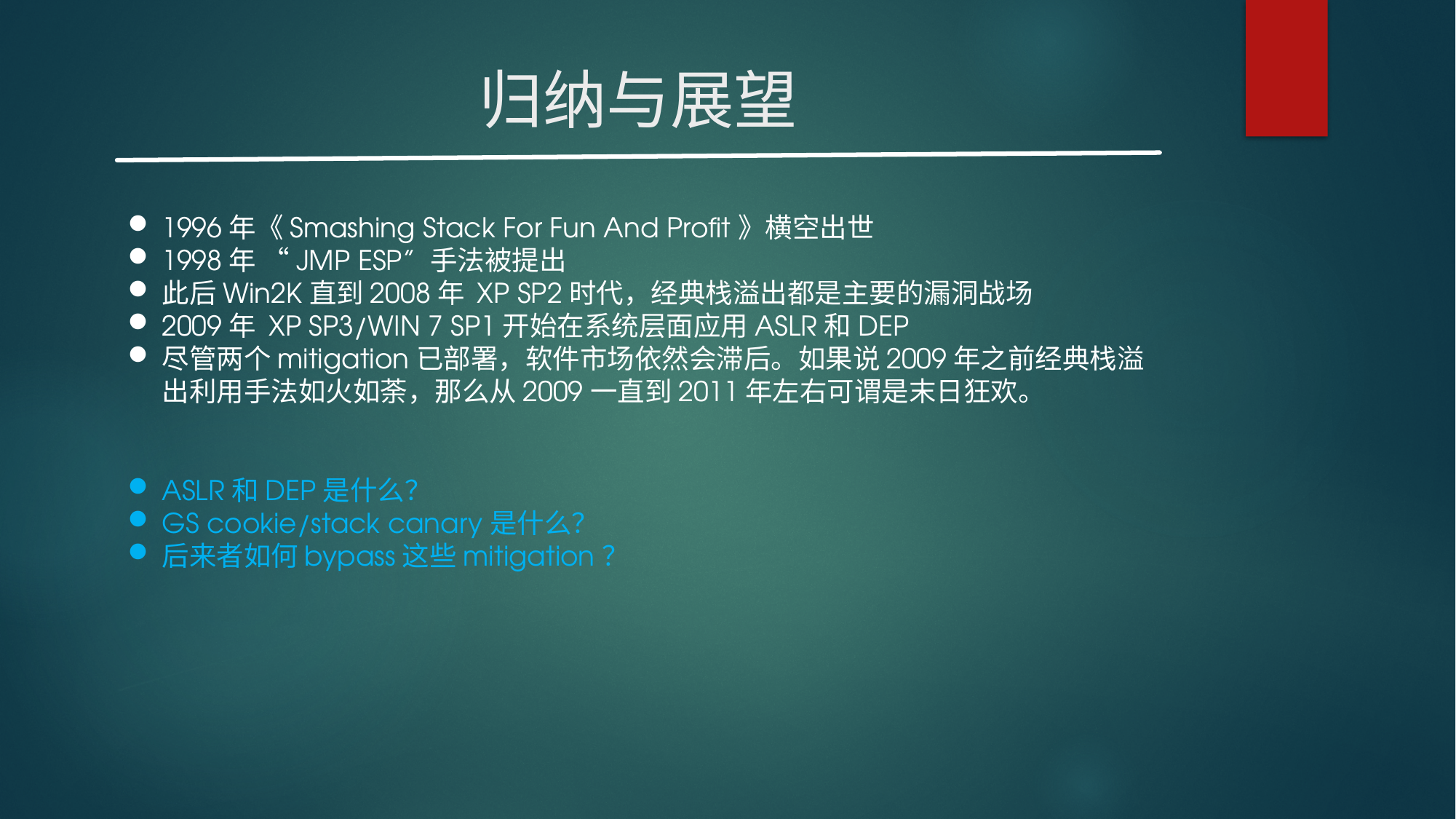

# 归纳与展望
1996年《Smashing Stack For Fun And Profit》横空出世
1998年 “JMP ESP” 手法被提出
此后Win2K直到2008年 XP SP2时代，经典栈溢出都是主要的漏洞战场
2009年 XP SP3/WIN 7 SP1开始在系统层面应用ASLR和DEP
尽管两个mitigation已部署，软件市场依然会滞后。如果说2009年之前经典栈溢出利用手法如火如荼，那么从2009一直到2011年左右可谓是末日狂欢。
ASLR和DEP是什么？
GS cookie/stack canary是什么？
后来者如何bypass这些mitigation？